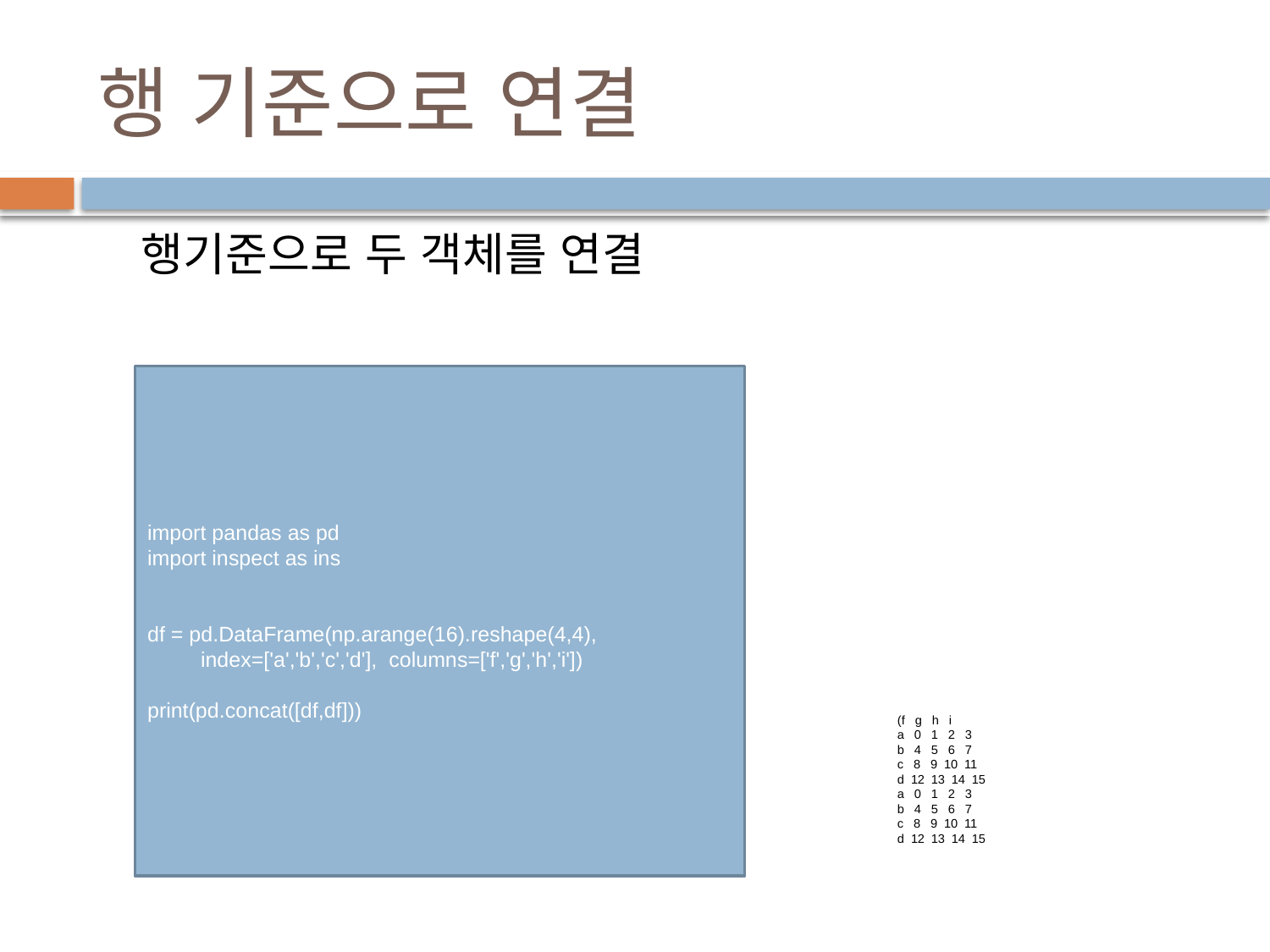

# 행 기준으로 연결
행기준으로 두 객체를 연결
import pandas as pd
import inspect as ins

df = pd.DataFrame(np.arange(16).reshape(4,4),
         index=['a','b','c','d'],  columns=['f','g','h','i'])

print(pd.concat([df,df]))
(f   g   h   i
a   0   1   2   3
b   4   5   6   7
c   8   9  10  11
d  12  13  14  15
a   0   1   2   3
b   4   5   6   7
c   8   9  10  11
d  12  13  14  15